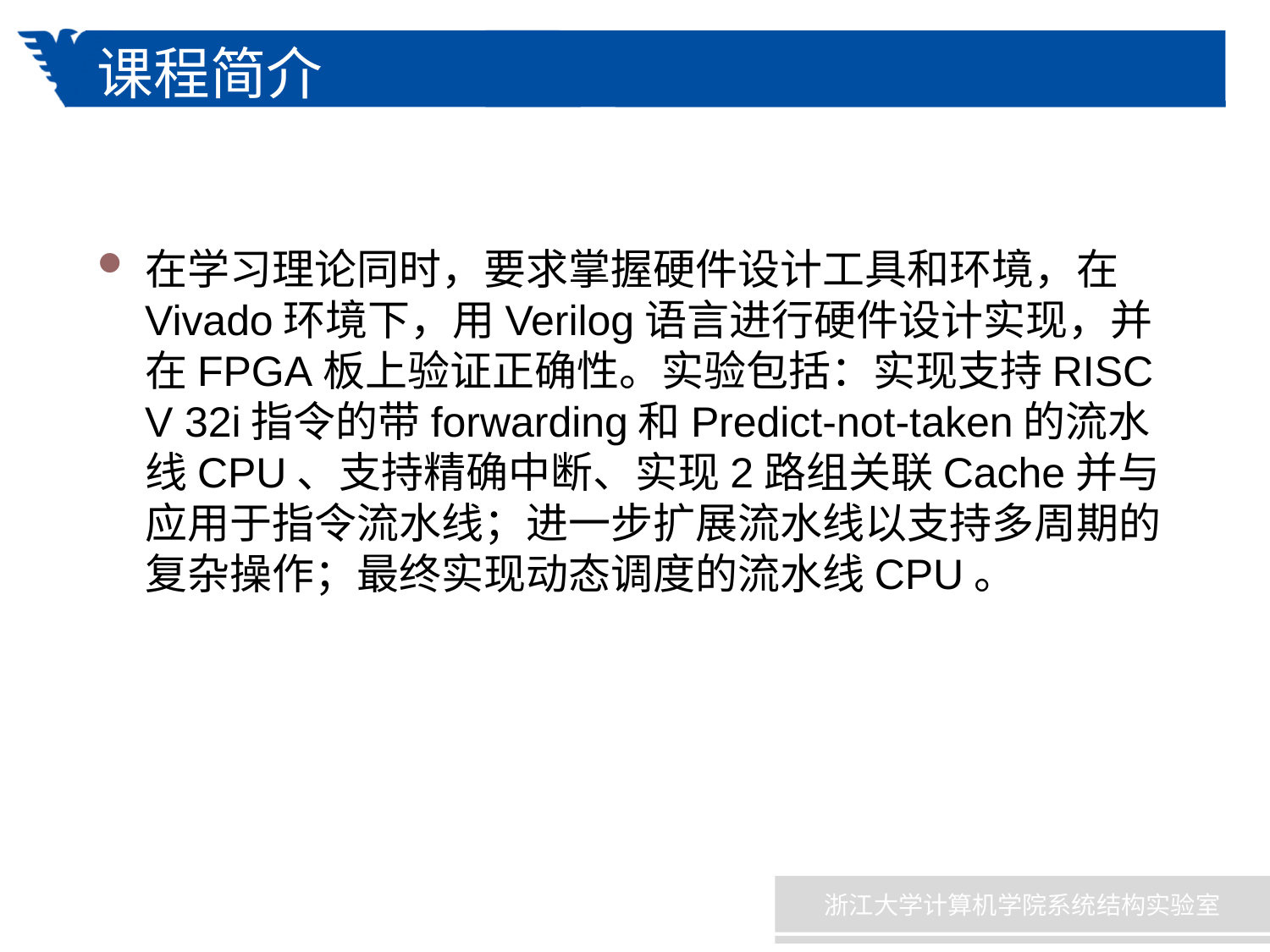

# 课程简介
在学习理论同时，要求掌握硬件设计工具和环境，在Vivado环境下，用Verilog语言进行硬件设计实现，并在FPGA板上验证正确性。实验包括：实现支持RISC V 32i指令的带forwarding和Predict-not-taken的流水线CPU、支持精确中断、实现2路组关联Cache并与应用于指令流水线；进一步扩展流水线以支持多周期的复杂操作；最终实现动态调度的流水线CPU。